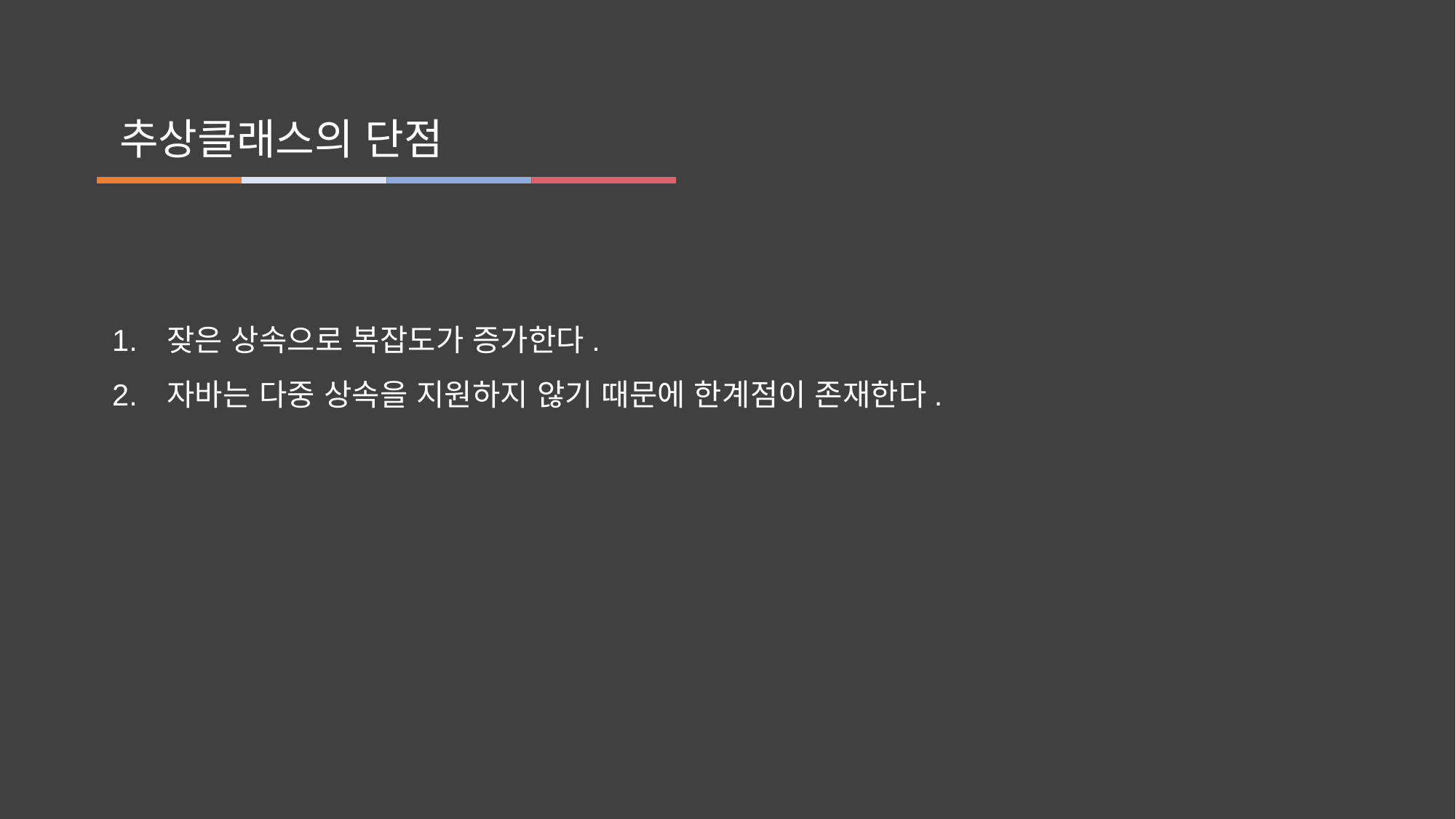

추상클래스의 단점

잦은 상속으로 복잡도가 증가한다.
자바는 다중 상속을 지원하지 않기 때문에 한계점이 존재한다.